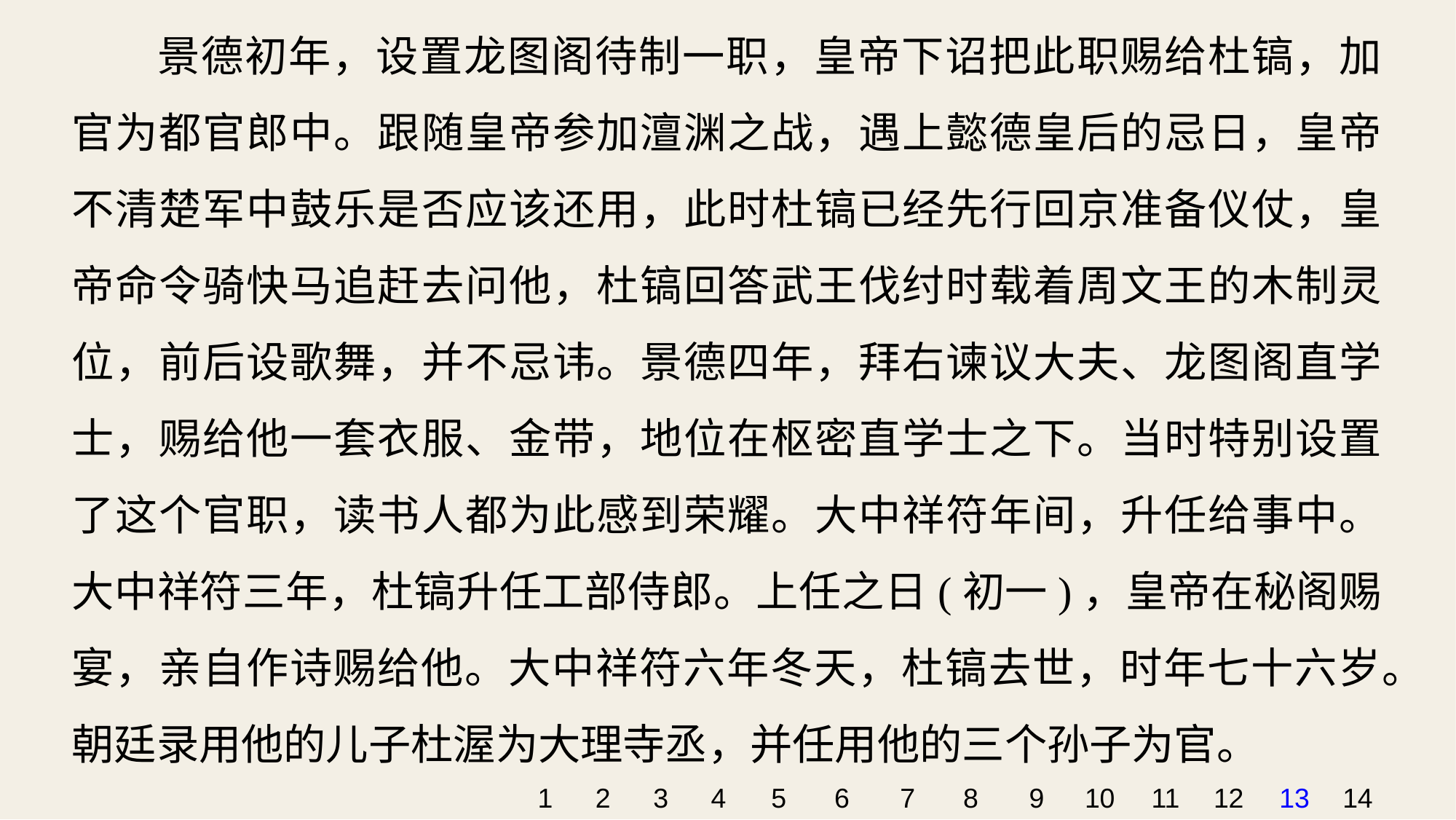

景德初年，设置龙图阁待制一职，皇帝下诏把此职赐给杜镐，加官为都官郎中。跟随皇帝参加澶渊之战，遇上懿德皇后的忌日，皇帝不清楚军中鼓乐是否应该还用，此时杜镐已经先行回京准备仪仗，皇帝命令骑快马追赶去问他，杜镐回答武王伐纣时载着周文王的木制灵位，前后设歌舞，并不忌讳。景德四年，拜右谏议大夫、龙图阁直学士，赐给他一套衣服、金带，地位在枢密直学士之下。当时特别设置了这个官职，读书人都为此感到荣耀。大中祥符年间，升任给事中。大中祥符三年，杜镐升任工部侍郎。上任之日(初一)，皇帝在秘阁赐宴，亲自作诗赐给他。大中祥符六年冬天，杜镐去世，时年七十六岁。朝廷录用他的儿子杜渥为大理寺丞，并任用他的三个孙子为官。
1
2
3
4
5
6
7
8
9
10
11
12
13
14